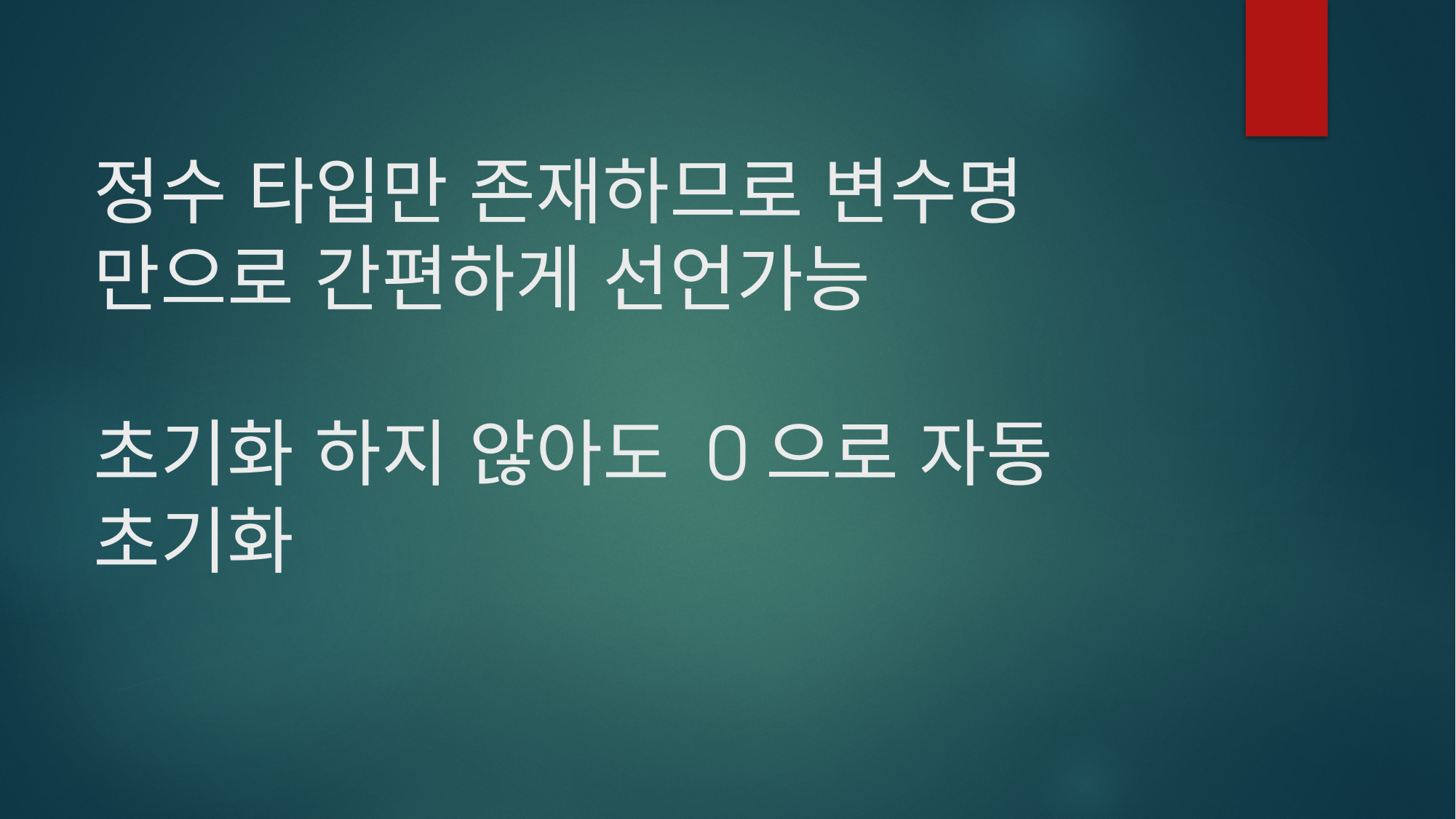

# 정수 타입만 존재하므로 변수명 만으로 간편하게 선언가능 초기화 하지 않아도 0으로 자동 초기화